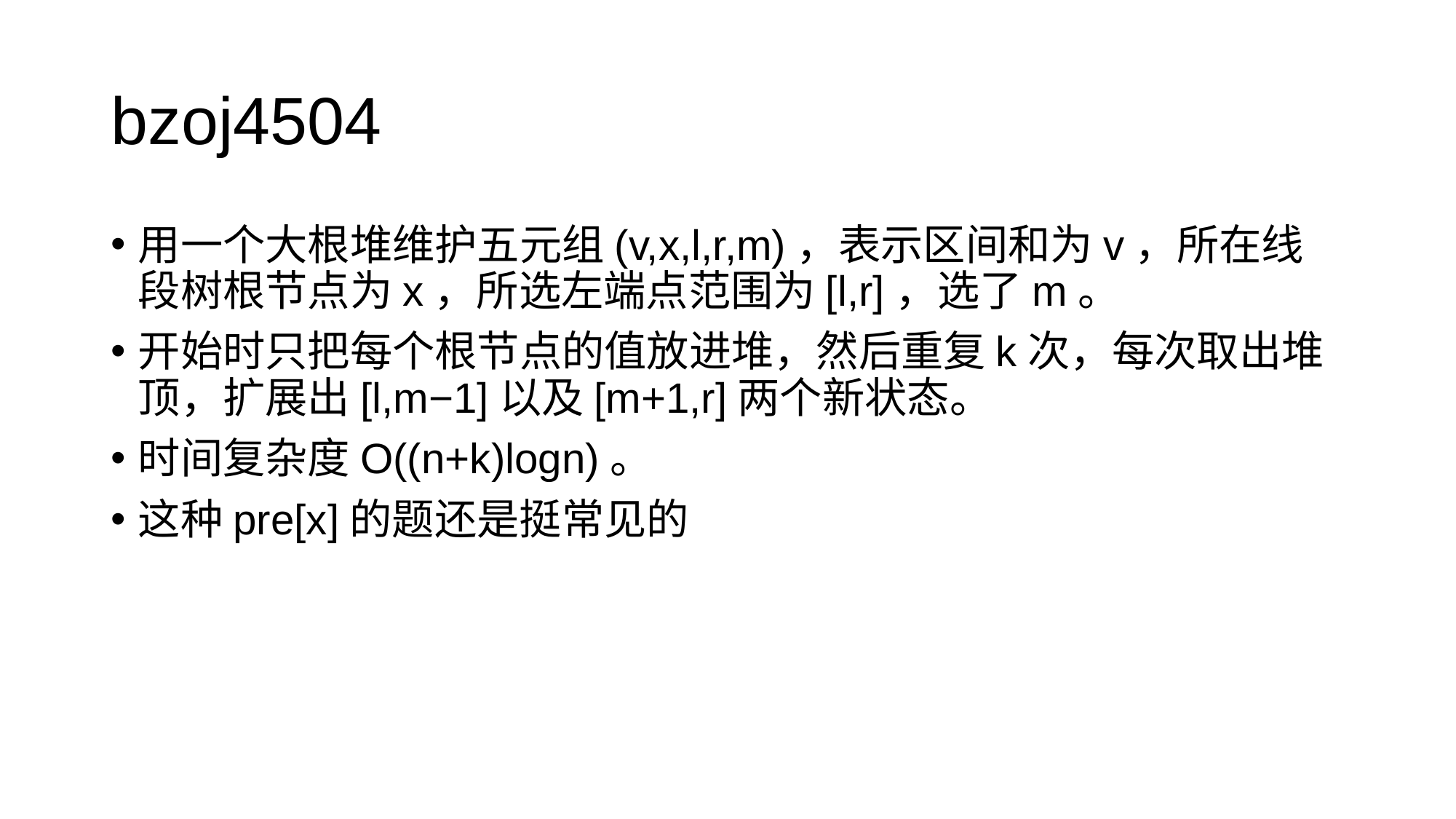

# bzoj4504
用一个大根堆维护五元组(v,x,l,r,m)，表示区间和为v，所在线段树根节点为x，所选左端点范围为[l,r]，选了m。
开始时只把每个根节点的值放进堆，然后重复k次，每次取出堆顶，扩展出[l,m−1]以及[m+1,r]两个新状态。
时间复杂度O((n+k)logn)。
这种pre[x]的题还是挺常见的